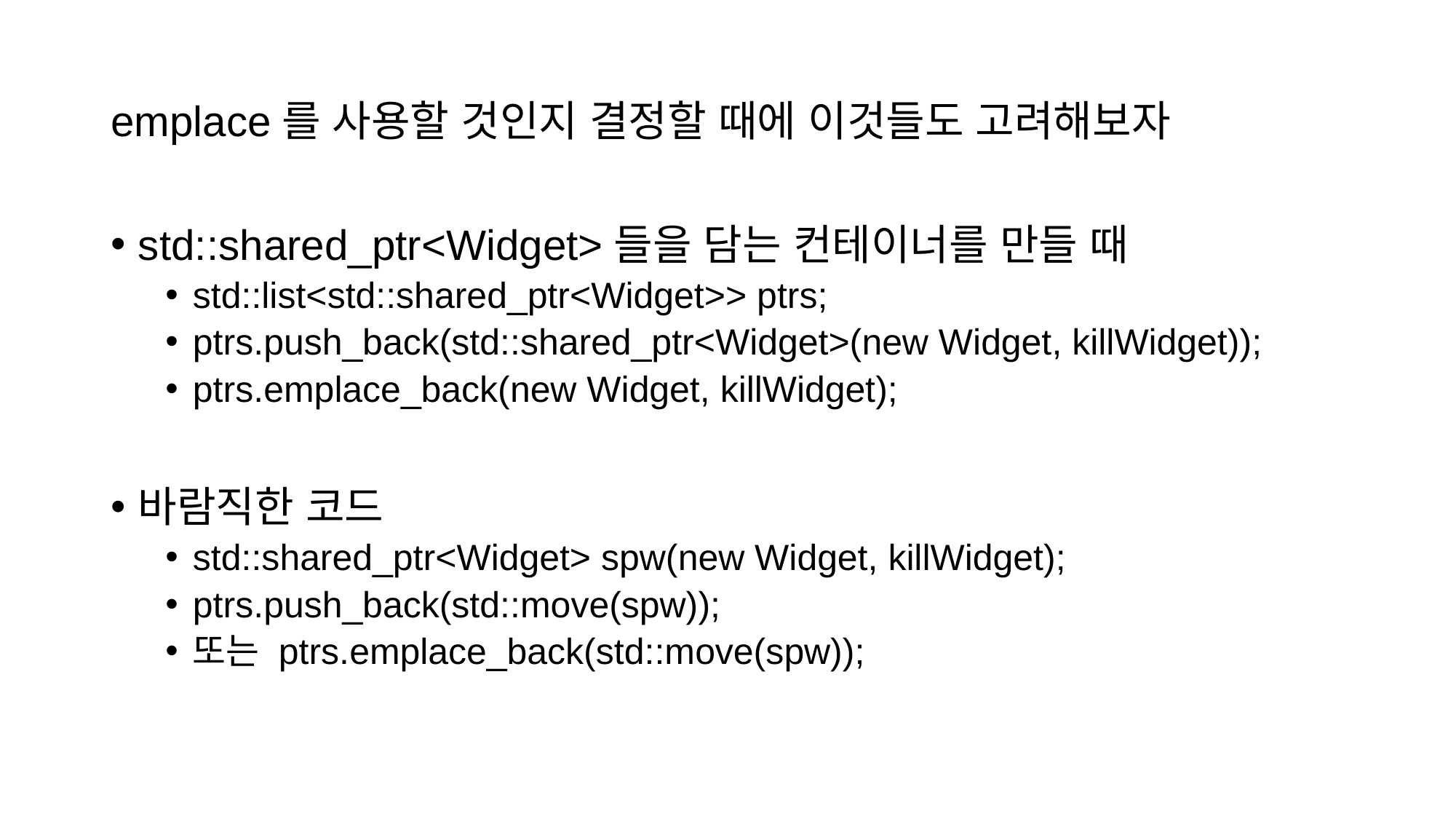

# emplace를 사용할 것인지 결정할 때에 이것들도 고려해보자
std::shared_ptr<Widget>들을 담는 컨테이너를 만들 때
std::list<std::shared_ptr<Widget>> ptrs;
ptrs.push_back(std::shared_ptr<Widget>(new Widget, killWidget));
ptrs.emplace_back(new Widget, killWidget);

바람직한 코드
std::shared_ptr<Widget> spw(new Widget, killWidget);
ptrs.push_back(std::move(spw));
또는 ptrs.emplace_back(std::move(spw));